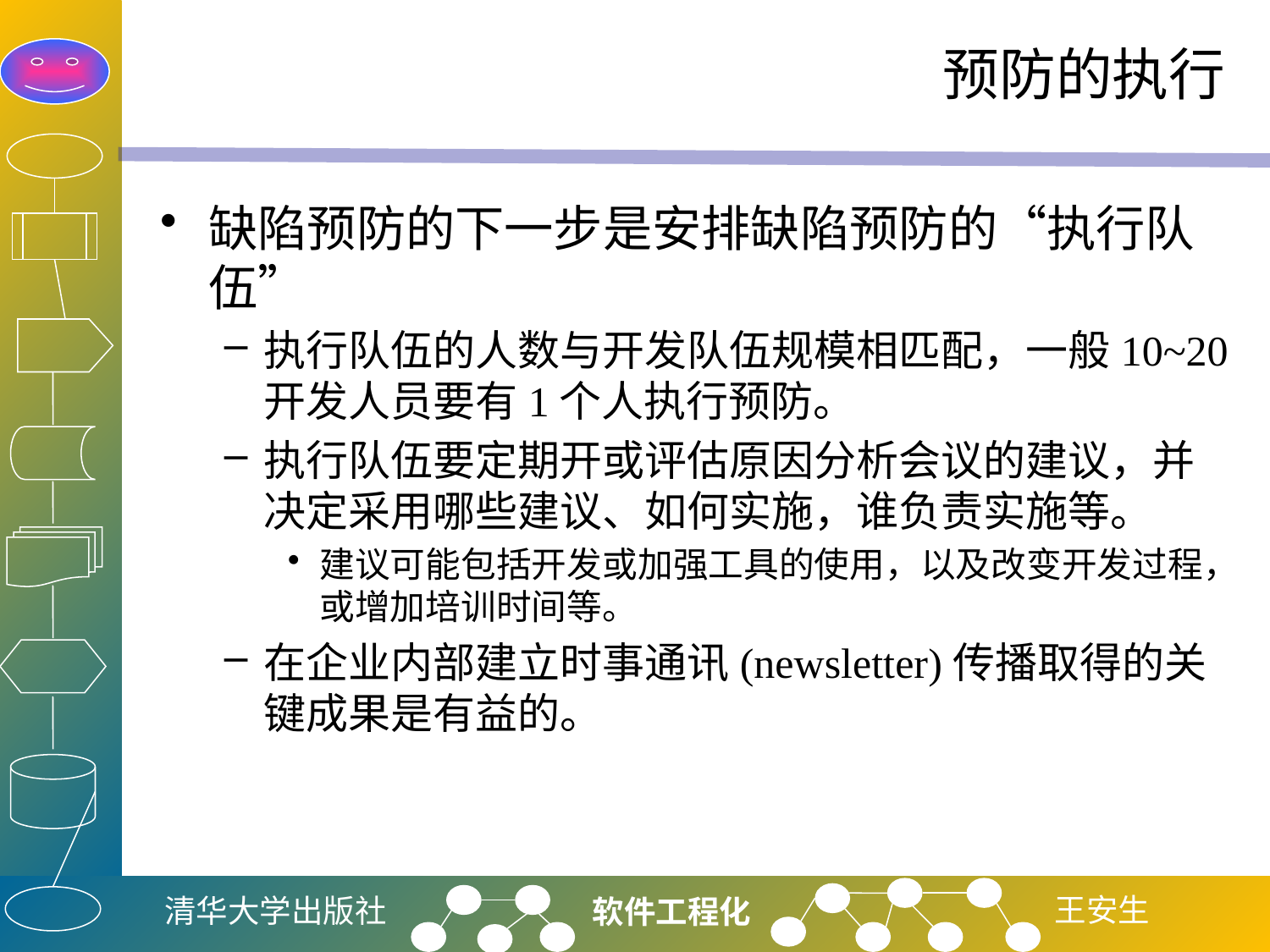

# 预防的执行
缺陷预防的下一步是安排缺陷预防的“执行队伍”
执行队伍的人数与开发队伍规模相匹配，一般10~20开发人员要有1个人执行预防。
执行队伍要定期开或评估原因分析会议的建议，并决定采用哪些建议、如何实施，谁负责实施等。
建议可能包括开发或加强工具的使用，以及改变开发过程，或增加培训时间等。
在企业内部建立时事通讯(newsletter)传播取得的关键成果是有益的。